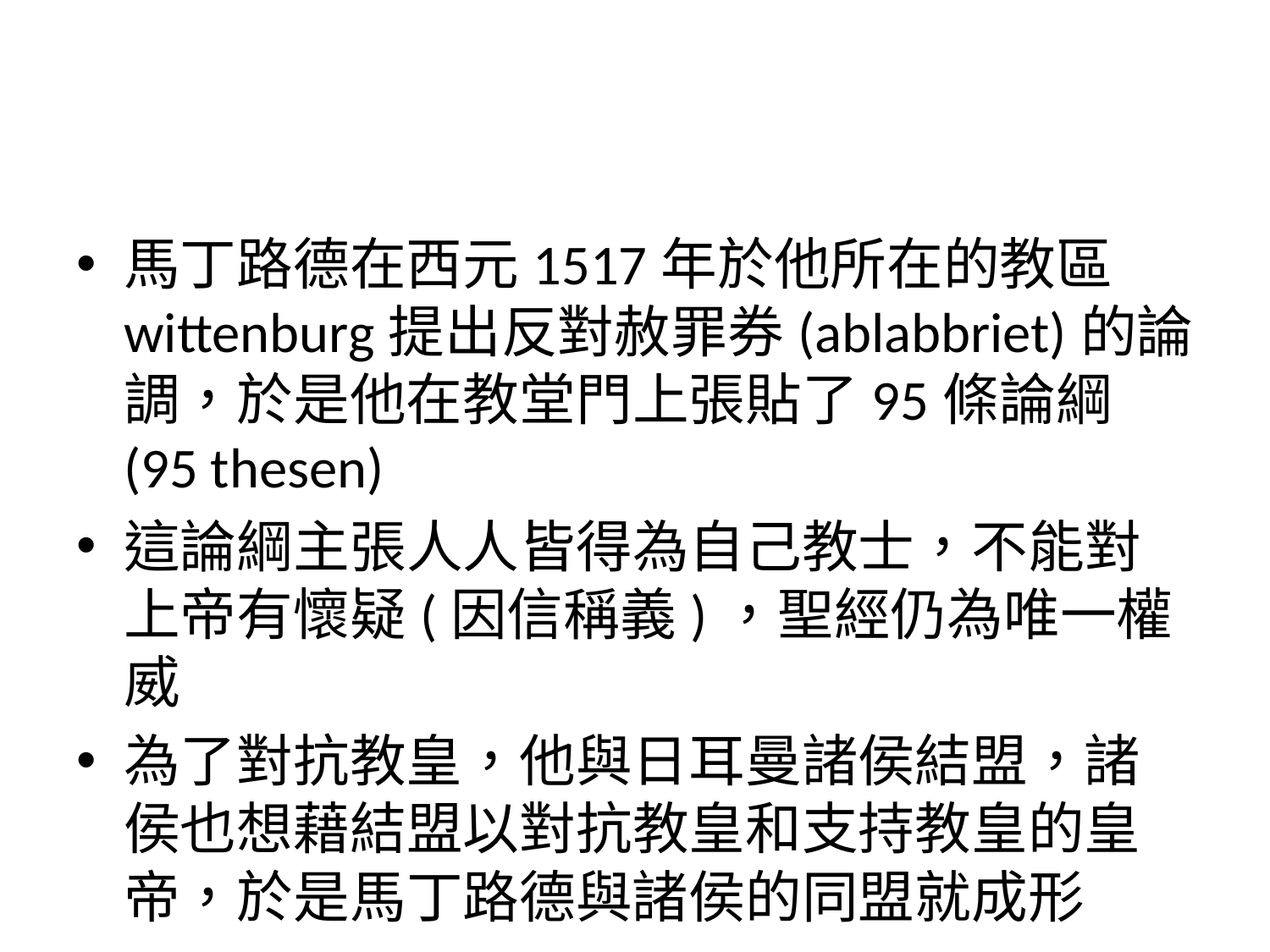

#
馬丁路德在西元1517年於他所在的教區wittenburg提出反對赦罪券(ablabbriet)的論調，於是他在教堂門上張貼了95條論綱(95 thesen)
這論綱主張人人皆得為自己教士，不能對上帝有懷疑(因信稱義)，聖經仍為唯一權威
為了對抗教皇，他與日耳曼諸侯結盟，諸侯也想藉結盟以對抗教皇和支持教皇的皇帝，於是馬丁路德與諸侯的同盟就成形